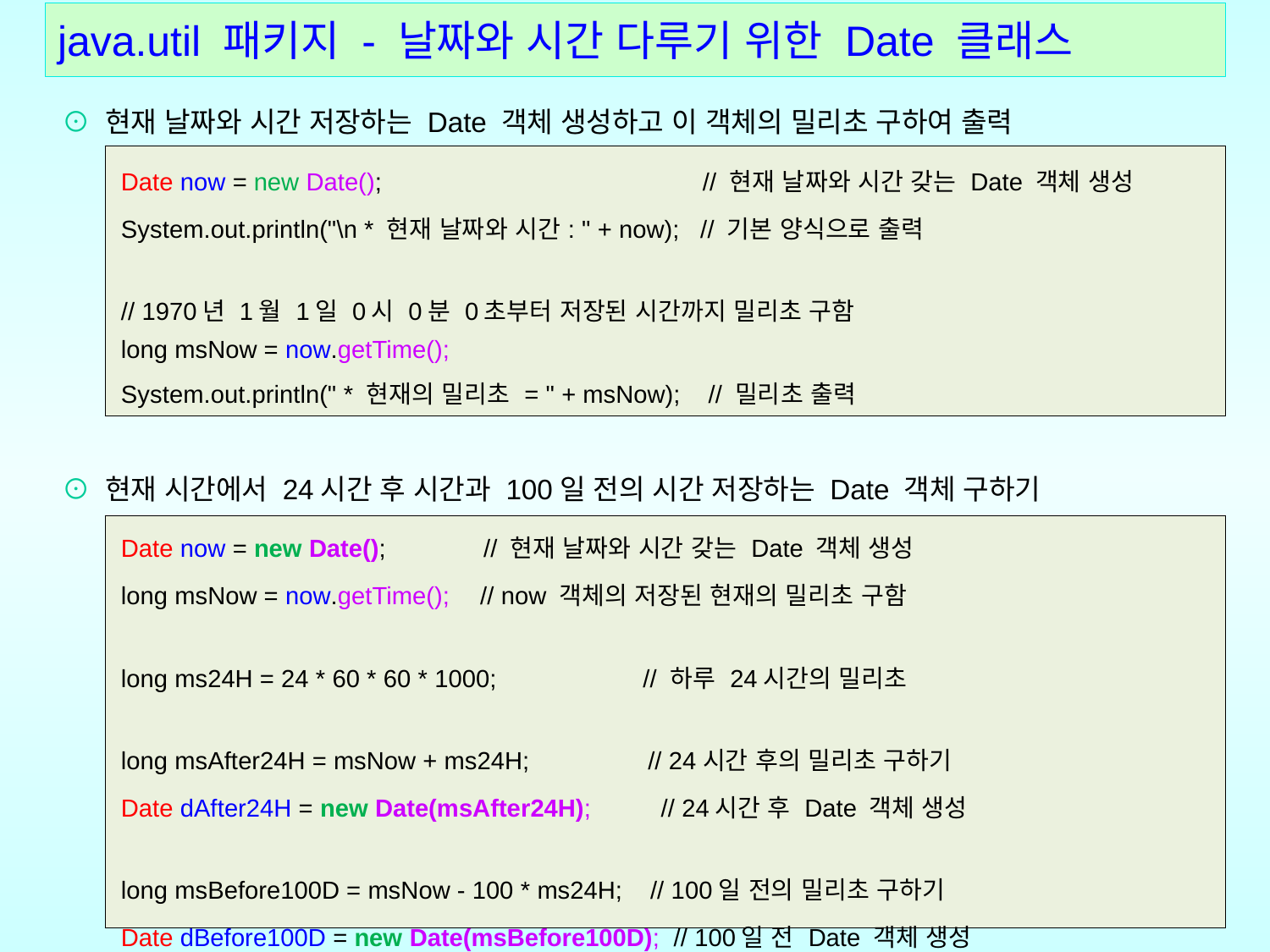

# java.util 패키지 - 날짜와 시간 다루기 위한 Date 클래스
⊙ 현재 날짜와 시간 저장하는 Date 객체 생성하고 이 객체의 밀리초 구하여 출력

⊙ 현재 시간에서 24시간 후 시간과 100일 전의 시간 저장하는 Date 객체 구하기
| Date now = new Date(); // 현재 날짜와 시간 갖는 Date 객체 생성 System.out.println("\n \* 현재 날짜와 시간: " + now); // 기본 양식으로 출력 // 1970년 1월 1일 0시 0분 0초부터 저장된 시간까지 밀리초 구함 long msNow = now.getTime(); System.out.println(" \* 현재의 밀리초 = " + msNow); // 밀리초 출력 |
| --- |
| Date now = new Date(); // 현재 날짜와 시간 갖는 Date 객체 생성 long msNow = now.getTime(); // now 객체의 저장된 현재의 밀리초 구함 long ms24H = 24 \* 60 \* 60 \* 1000; // 하루 24시간의 밀리초 long msAfter24H = msNow + ms24H; // 24시간 후의 밀리초 구하기 Date dAfter24H = new Date(msAfter24H); // 24시간 후 Date 객체 생성 long msBefore100D = msNow - 100 \* ms24H; // 100일 전의 밀리초 구하기 Date dBefore100D = new Date(msBefore100D); // 100일 전 Date 객체 생성 |
| --- |